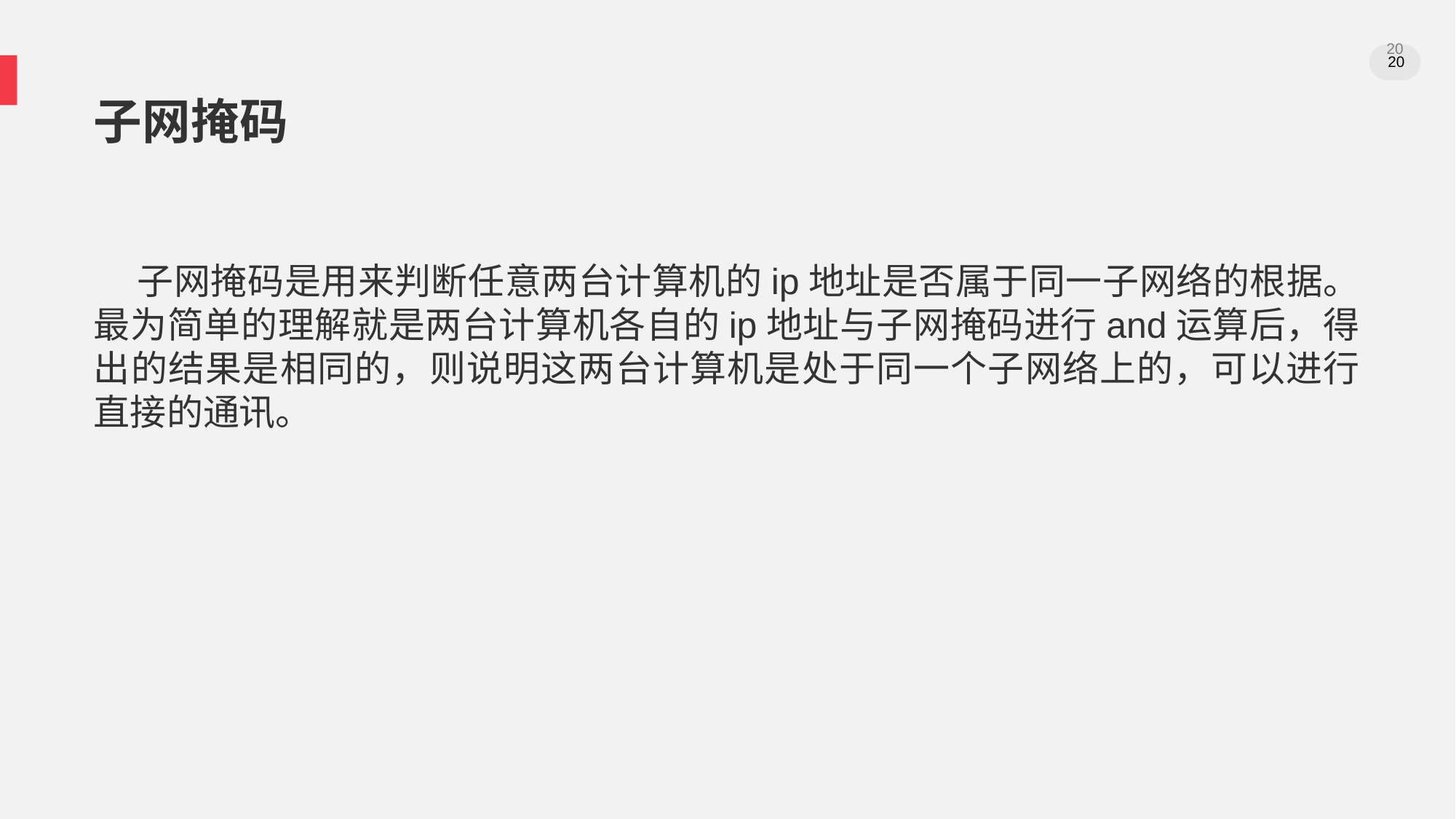

。

20
20

子网掩码

    子网掩码是用来判断任意两台计算机的ip地址是否属于同一子网络的根据。最为简单的理解就是两台计算机各自的ip地址与子网掩码进行and运算后，得出的结果是相同的，则说明这两台计算机是处于同一个子网络上的，可以进行直接的通讯。